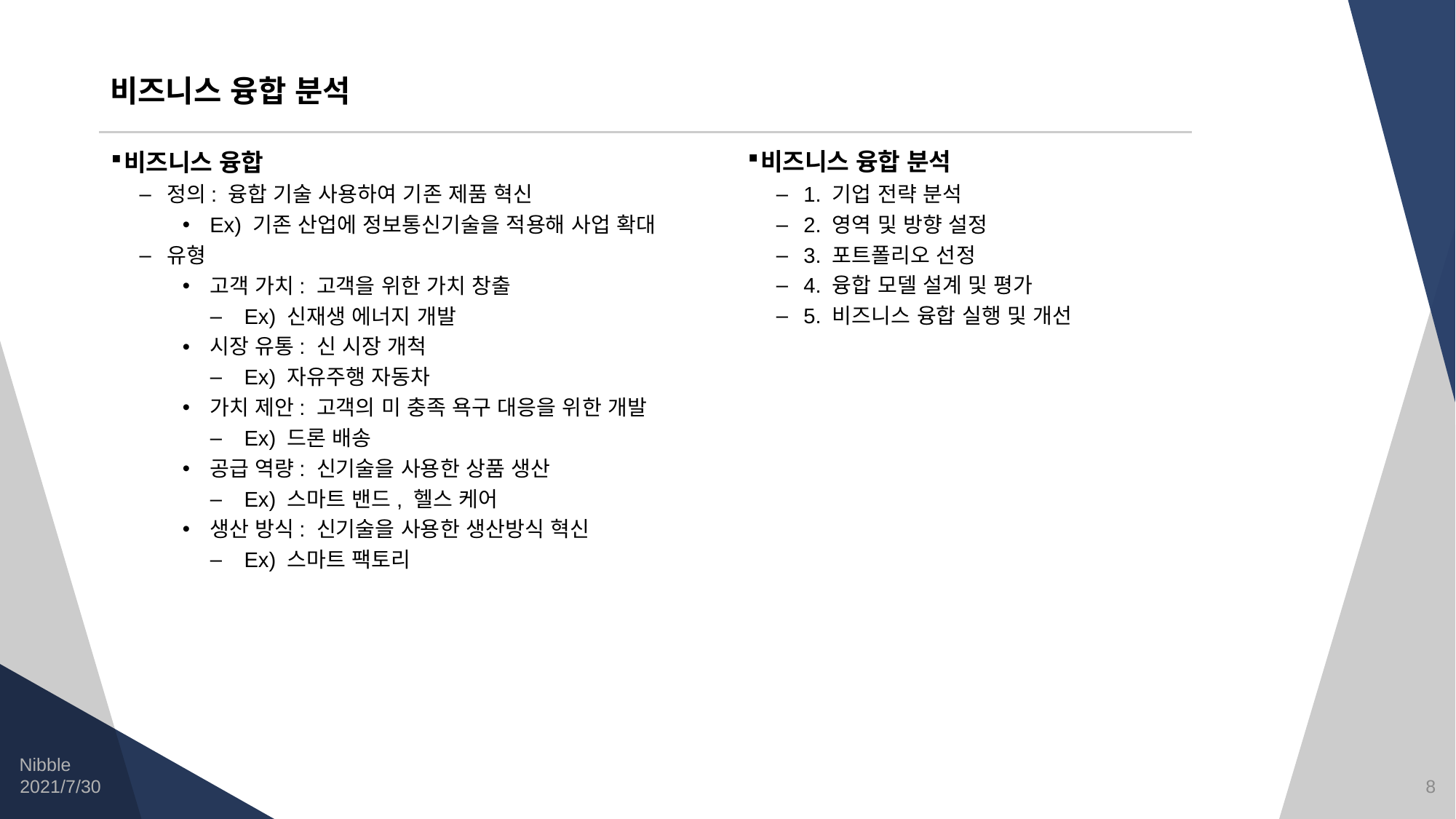

# 비즈니스 융합 분석
비즈니스 융합 분석
1. 기업 전략 분석
2. 영역 및 방향 설정
3. 포트폴리오 선정
4. 융합 모델 설계 및 평가
5. 비즈니스 융합 실행 및 개선
비즈니스 융합
정의: 융합 기술 사용하여 기존 제품 혁신
Ex) 기존 산업에 정보통신기술을 적용해 사업 확대
유형
고객 가치: 고객을 위한 가치 창출
Ex) 신재생 에너지 개발
시장 유통: 신 시장 개척
Ex) 자유주행 자동차
가치 제안: 고객의 미 충족 욕구 대응을 위한 개발
Ex) 드론 배송
공급 역량: 신기술을 사용한 상품 생산
Ex) 스마트 밴드, 헬스 케어
생산 방식: 신기술을 사용한 생산방식 혁신
Ex) 스마트 팩토리
Nibble
2021/7/30
8